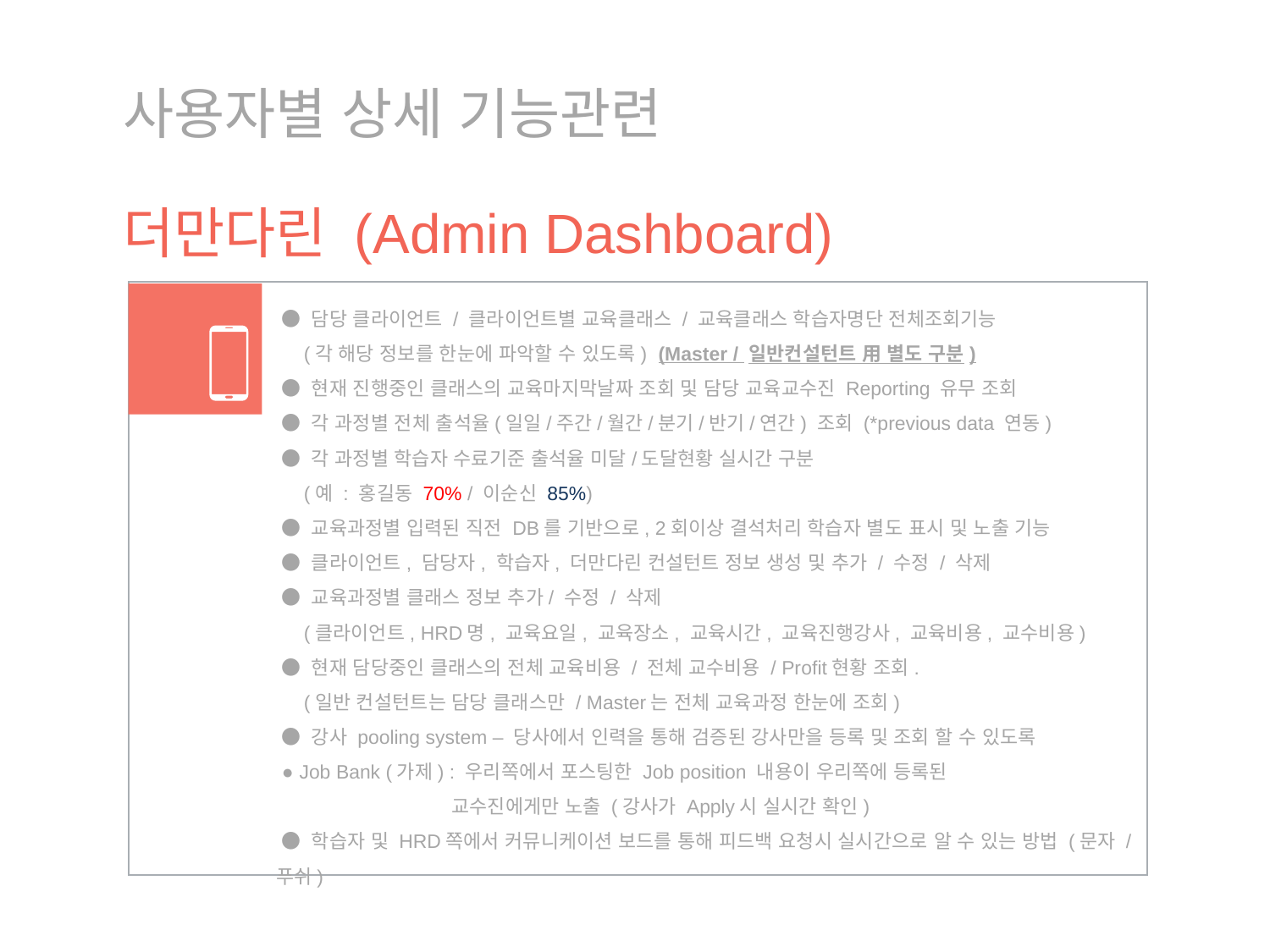

# 사용자별 상세 기능관련 더만다린 (Admin Dashboard)

 ● 담당 클라이언트 / 클라이언트별 교육클래스 / 교육클래스 학습자명단 전체조회기능
     (각 해당 정보를 한눈에 파악할 수 있도록)  (Master / 일반컨설턴트 用 별도 구분)
 ● 현재 진행중인 클래스의 교육마지막날짜 조회 및 담당 교육교수진 Reporting 유무 조회
 ● 각 과정별 전체 출석율(일일/주간/월간/분기/반기/연간) 조회 (*previous data 연동)
 ● 각 과정별 학습자 수료기준 출석율 미달/도달현황 실시간 구분
     (예 : 홍길동 70% / 이순신 85%)
 ● 교육과정별 입력된 직전 DB를 기반으로, 2회이상 결석처리 학습자 별도 표시 및 노출 기능
 ● 클라이언트, 담당자, 학습자, 더만다린 컨설턴트 정보 생성 및 추가 / 수정 / 삭제
 ● 교육과정별 클래스 정보 추가/ 수정 / 삭제
     (클라이언트, HRD명, 교육요일, 교육장소, 교육시간, 교육진행강사, 교육비용, 교수비용)
 ● 현재 담당중인 클래스의 전체 교육비용 / 전체 교수비용 / Profit현황 조회.
     (일반 컨설턴트는 담당 클래스만 / Master는 전체 교육과정 한눈에 조회)
 ● 강사 pooling system – 당사에서 인력을 통해 검증된 강사만을 등록 및 조회 할 수 있도록
 ● Job Bank (가제) : 우리쪽에서 포스팅한 Job position 내용이 우리쪽에 등록된
                               교수진에게만 노출 (강사가 Apply시 실시간 확인)
 ● 학습자 및 HRD쪽에서 커뮤니케이션 보드를 통해 피드백 요청시 실시간으로 알 수 있는 방법 (문자 / 푸쉬)